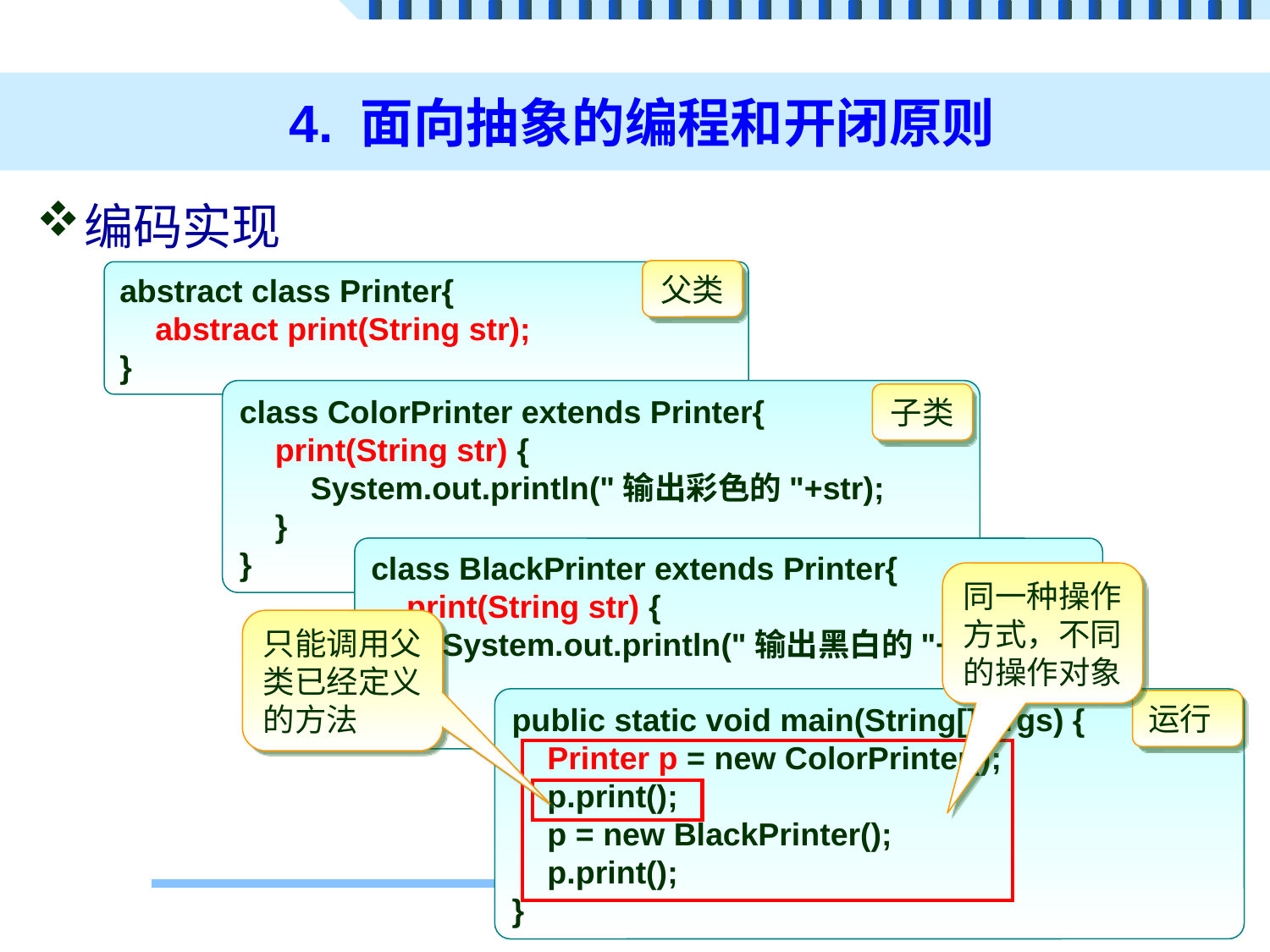

# 4. 面向抽象的编程和开闭原则
编码实现
父类
abstract class Printer{
    abstract print(String str);
}
class ColorPrinter extends Printer{
    print(String str) {
        System.out.println("输出彩色的"+str);
    }
}
子类
class BlackPrinter extends Printer{
    print(String str) {
        System.out.println("输出黑白的"+str);
    }
}
同一种操作方式，不同的操作对象
只能调用父类已经定义的方法
public static void main(String[] args) {
    Printer p = new ColorPrinter();
    p.print();
    p = new BlackPrinter();
    p.print();
}
运行